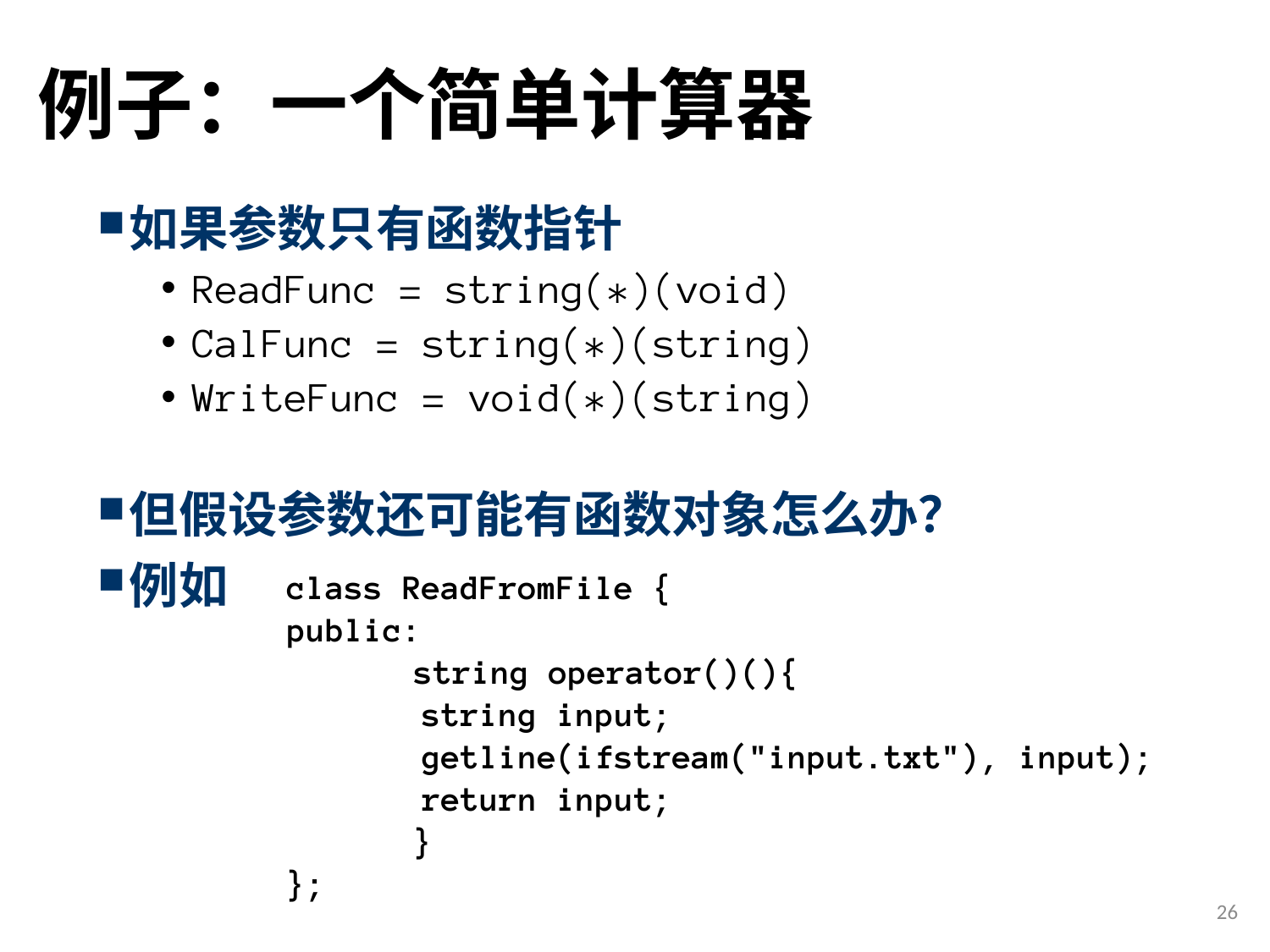

# 例子：一个简单计算器
如果参数只有函数指针
ReadFunc = string(*)(void)
CalFunc = string(*)(string)
WriteFunc = void(*)(string)

但假设参数还可能有函数对象怎么办？
例如

class ReadFromFile {
public:
	string operator()(){
       string input;
       getline(ifstream("input.txt"), input);
       return input;
	}
};
26